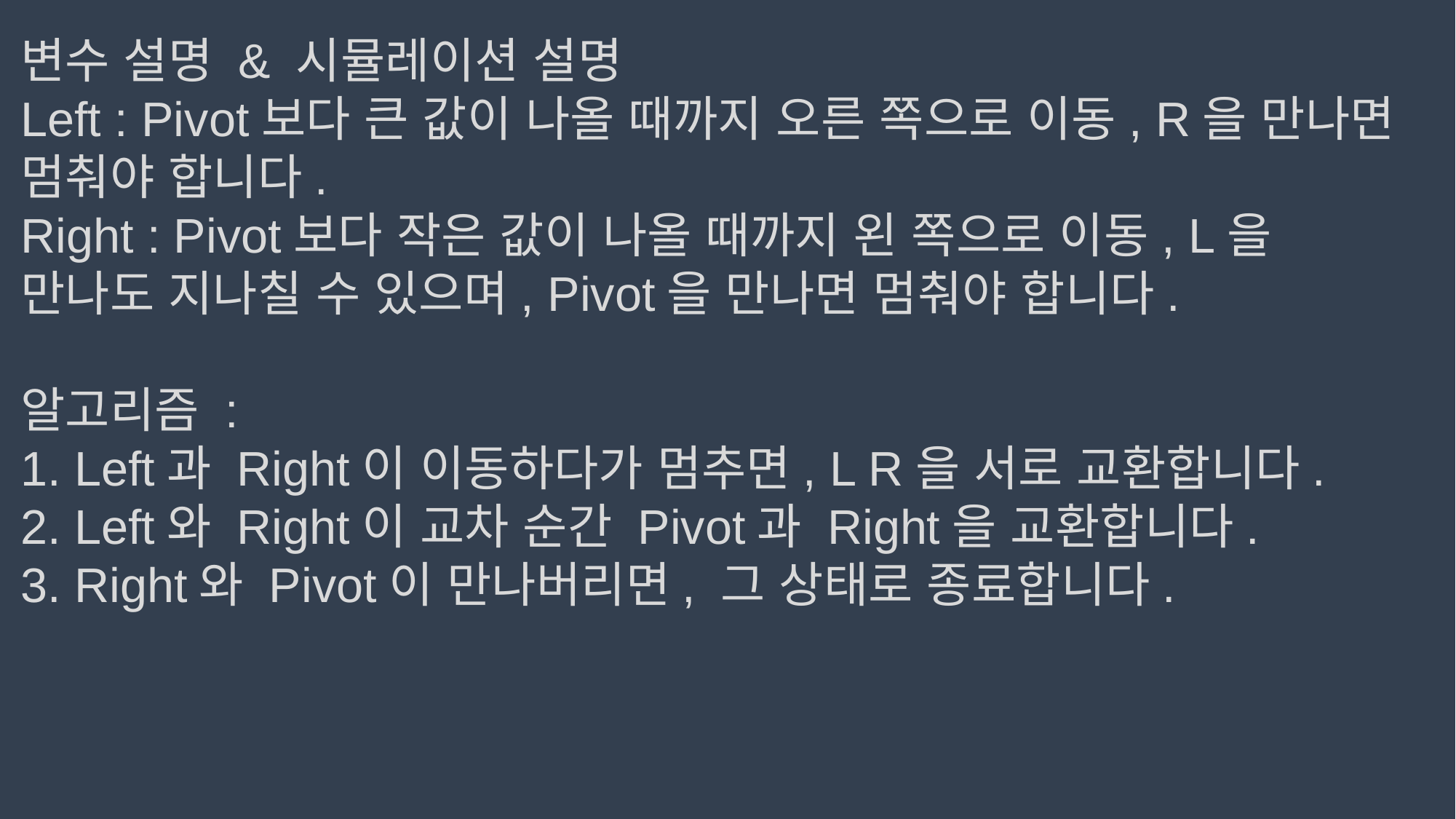

변수 설명 & 시뮬레이션 설명
Left : Pivot보다 큰 값이 나올 때까지 오른 쪽으로 이동, R을 만나면 멈춰야 합니다.
Right : Pivot보다 작은 값이 나올 때까지 왼 쪽으로 이동, L을 만나도 지나칠 수 있으며, Pivot을 만나면 멈춰야 합니다.

알고리즘 :
1. Left과 Right이 이동하다가 멈추면, L R을 서로 교환합니다.
2. Left와 Right이 교차 순간 Pivot과 Right을 교환합니다.
3. Right와 Pivot이 만나버리면, 그 상태로 종료합니다.